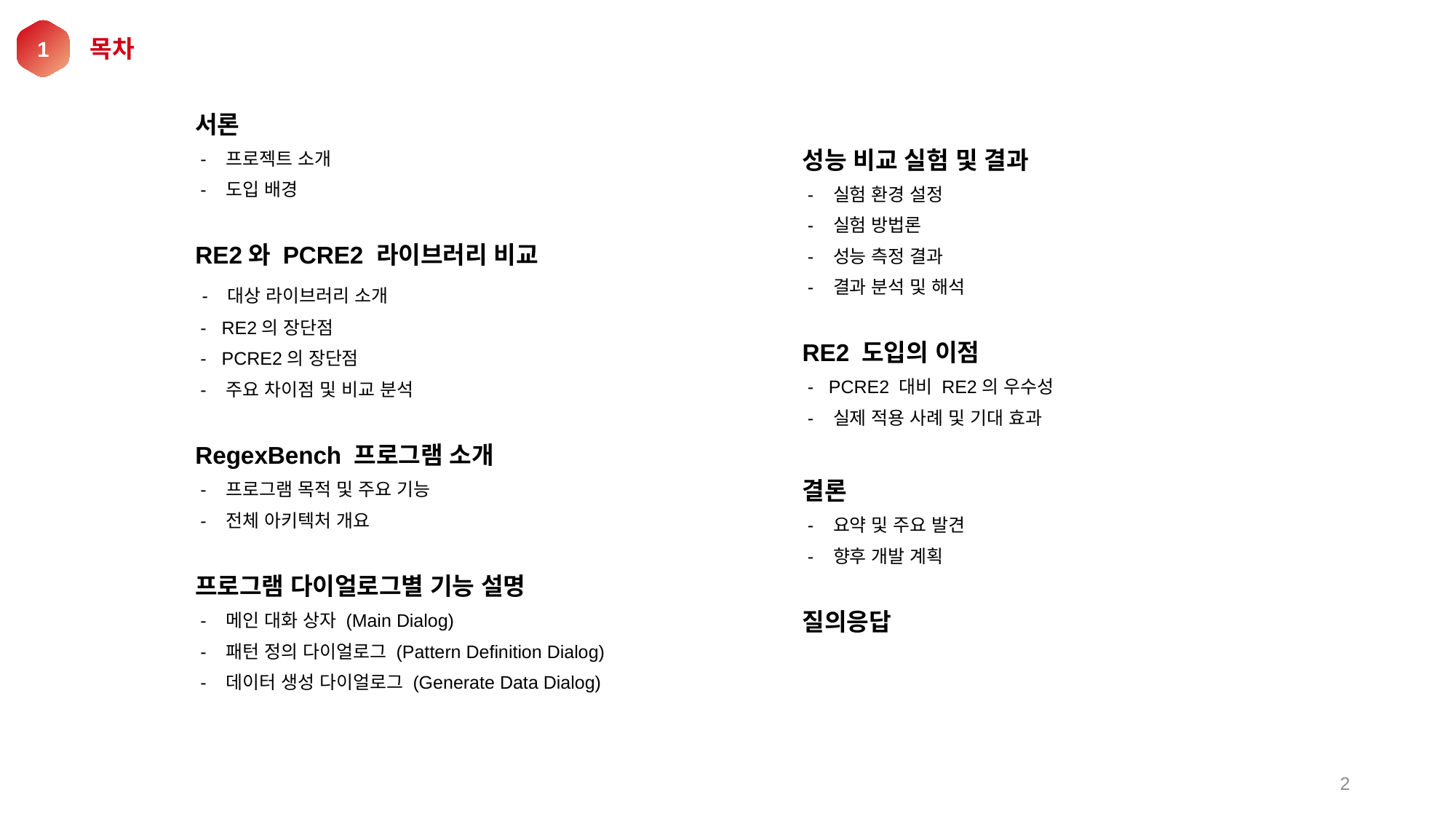

1
목차
서론
 -   프로젝트 소개
 -   도입 배경

RE2와 PCRE2 라이브러리 비교
 -   대상 라이브러리 소개
 -   RE2의 장단점
 -   PCRE2의 장단점
 -   주요 차이점 및 비교 분석

RegexBench 프로그램 소개
 -   프로그램 목적 및 주요 기능
 -   전체 아키텍처 개요

프로그램 다이얼로그별 기능 설명
 -   메인 대화 상자 (Main Dialog)
 -   패턴 정의 다이얼로그 (Pattern Definition Dialog)
 -   데이터 생성 다이얼로그 (Generate Data Dialog)
성능 비교 실험 및 결과
 -   실험 환경 설정
 -   실험 방법론
 -   성능 측정 결과
 -   결과 분석 및 해석

RE2 도입의 이점
 -   PCRE2 대비 RE2의 우수성
 -   실제 적용 사례 및 기대 효과

결론
 -   요약 및 주요 발견
 -   향후 개발 계획

질의응답
2